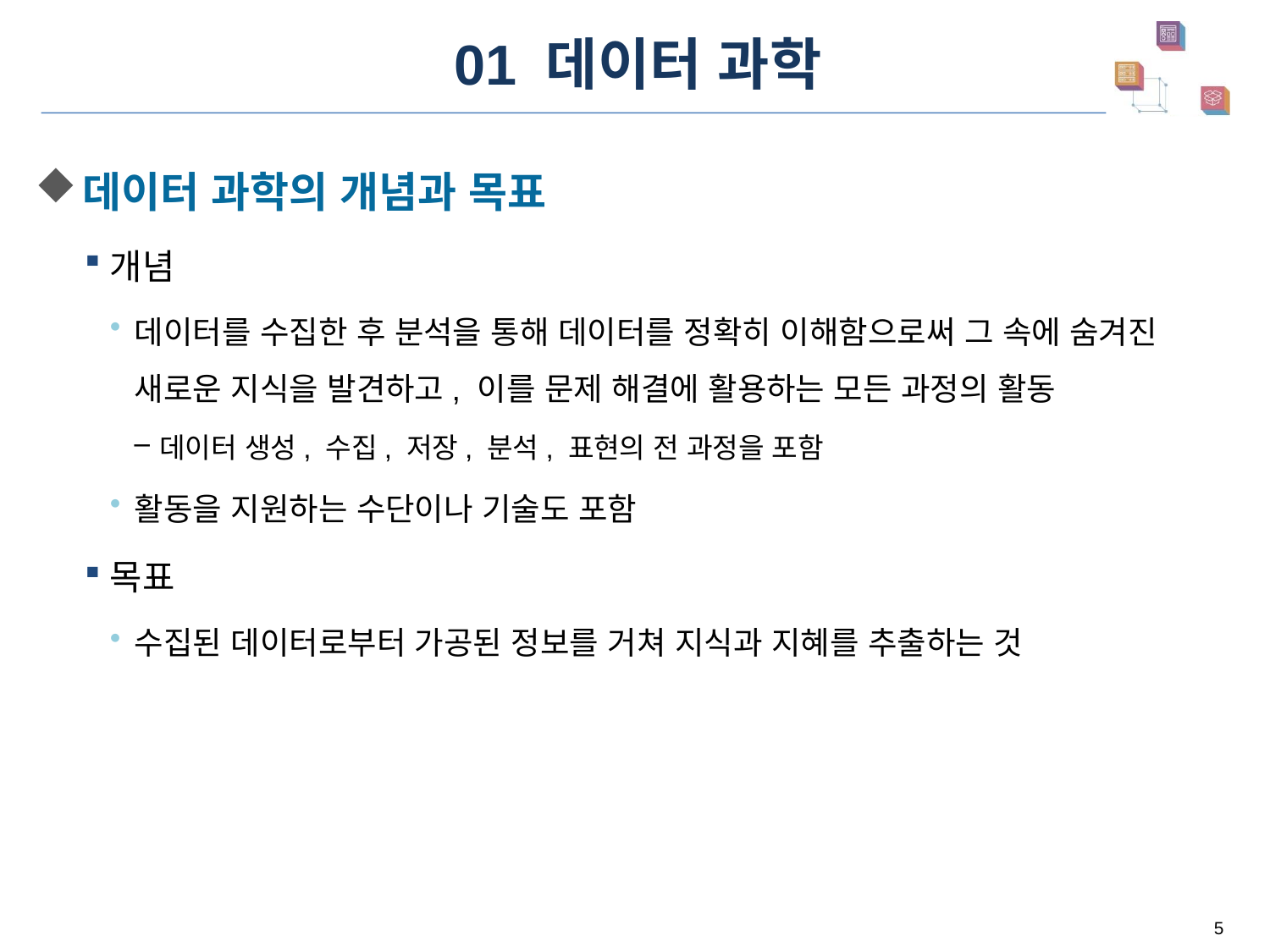

# 01 데이터 과학
데이터 과학의 개념과 목표
개념
데이터를 수집한 후 분석을 통해 데이터를 정확히 이해함으로써 그 속에 숨겨진 새로운 지식을 발견하고, 이를 문제 해결에 활용하는 모든 과정의 활동
데이터 생성, 수집, 저장, 분석, 표현의 전 과정을 포함
활동을 지원하는 수단이나 기술도 포함
목표
수집된 데이터로부터 가공된 정보를 거쳐 지식과 지혜를 추출하는 것